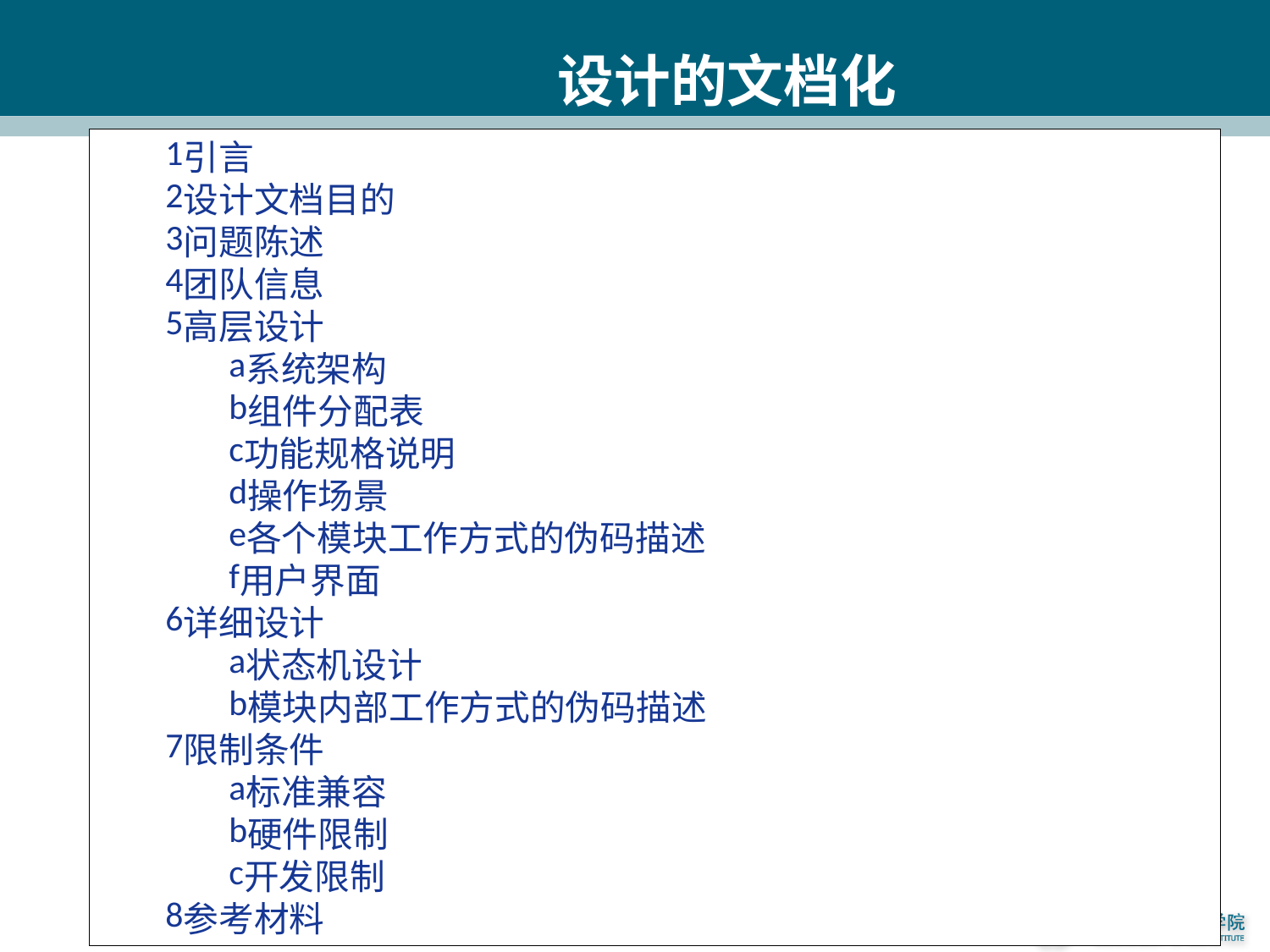

# 设计的文档化
引言
设计文档目的
问题陈述
团队信息
高层设计
系统架构
组件分配表
功能规格说明
操作场景
各个模块工作方式的伪码描述
用户界面
详细设计
状态机设计
模块内部工作方式的伪码描述
限制条件
标准兼容
硬件限制
开发限制
参考材料